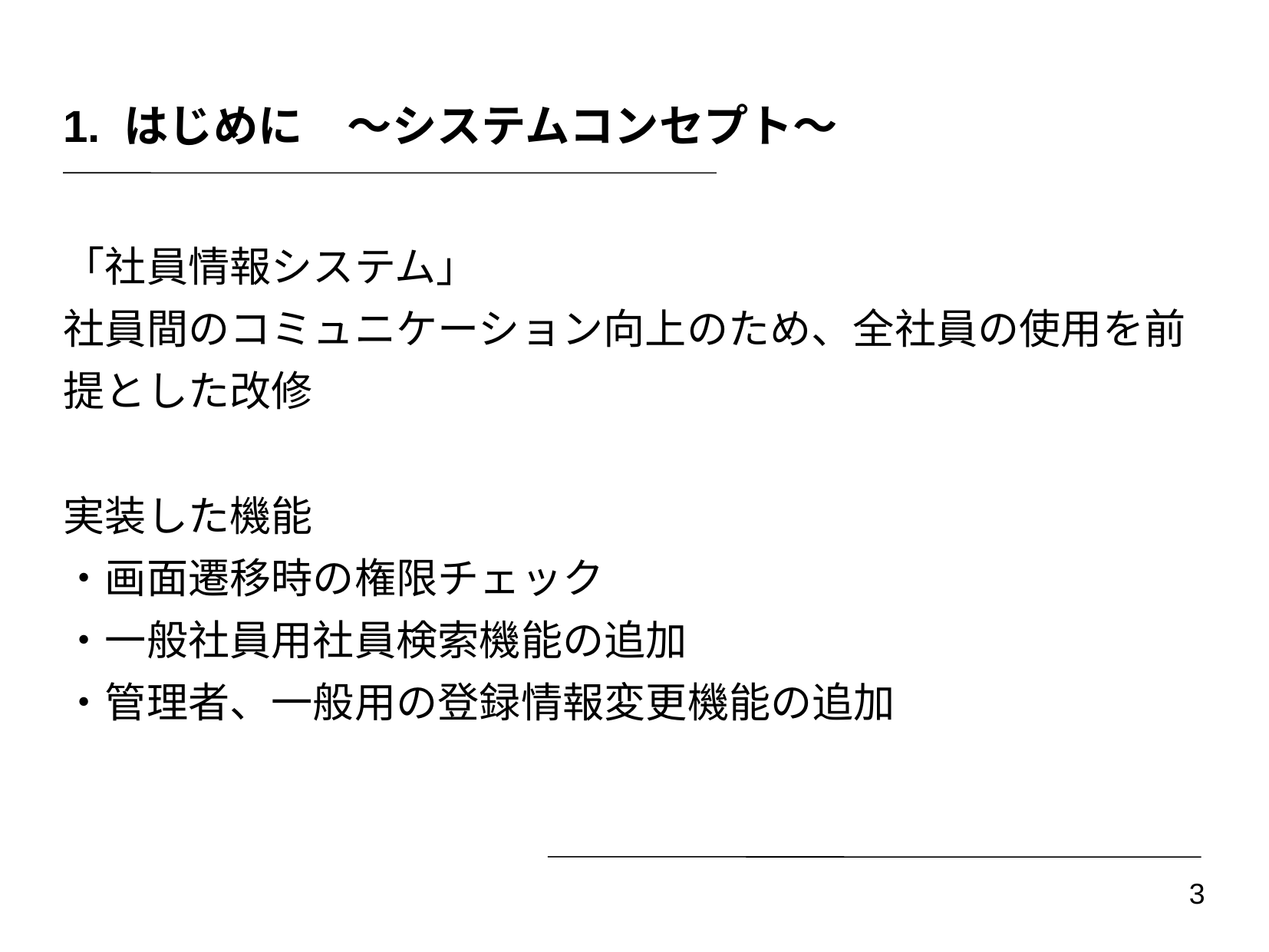

1. はじめに　～システムコンセプト～
「社員情報システム」
社員間のコミュニケーション向上のため、全社員の使用を前提とした改修

実装した機能
・画面遷移時の権限チェック
・一般社員用社員検索機能の追加
・管理者、一般用の登録情報変更機能の追加

3